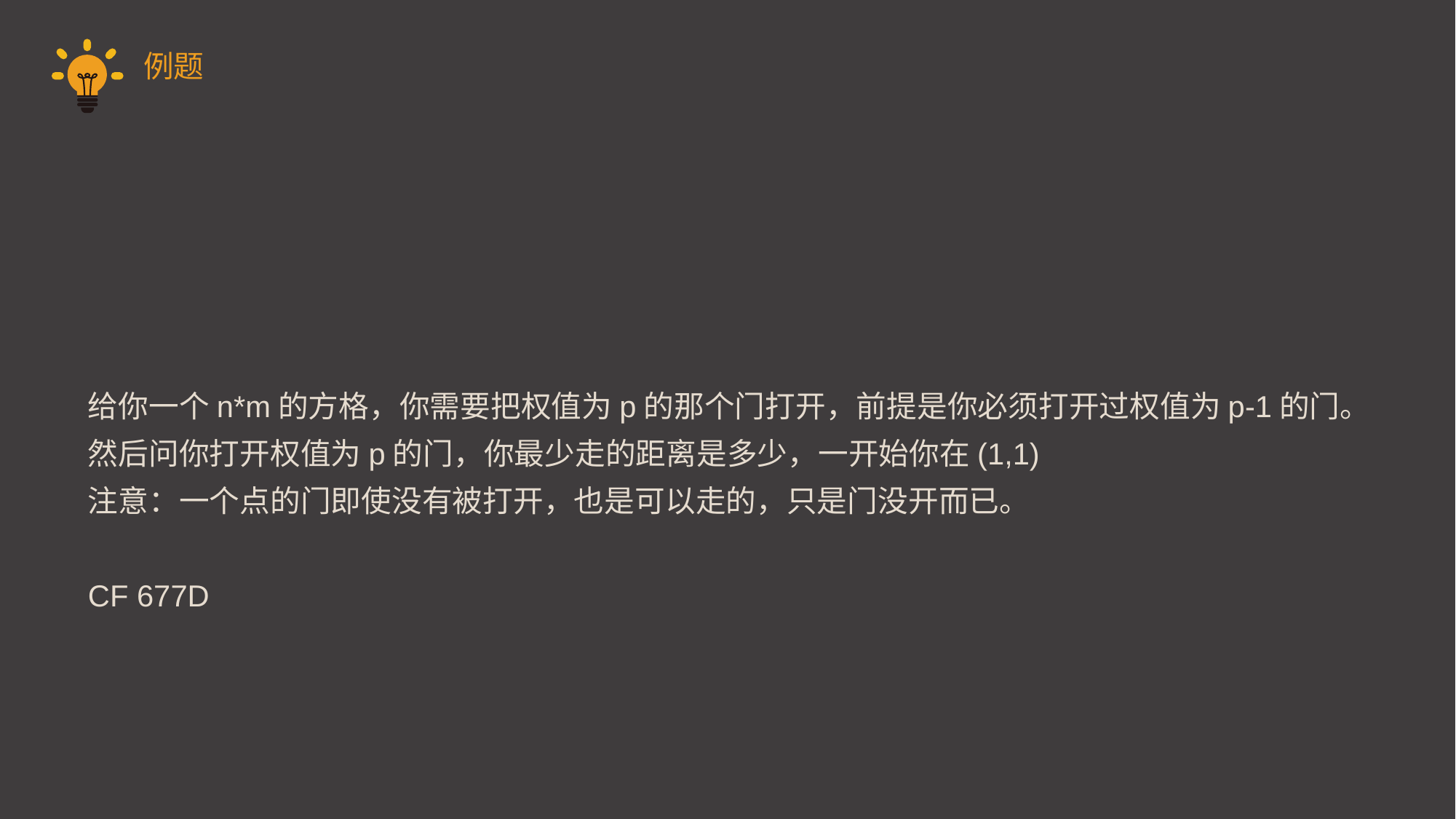

例题
给你一个n*m的方格，你需要把权值为p的那个门打开，前提是你必须打开过权值为p-1的门。
然后问你打开权值为p的门，你最少走的距离是多少，一开始你在(1,1)
注意：一个点的门即使没有被打开，也是可以走的，只是门没开而已。

CF 677D